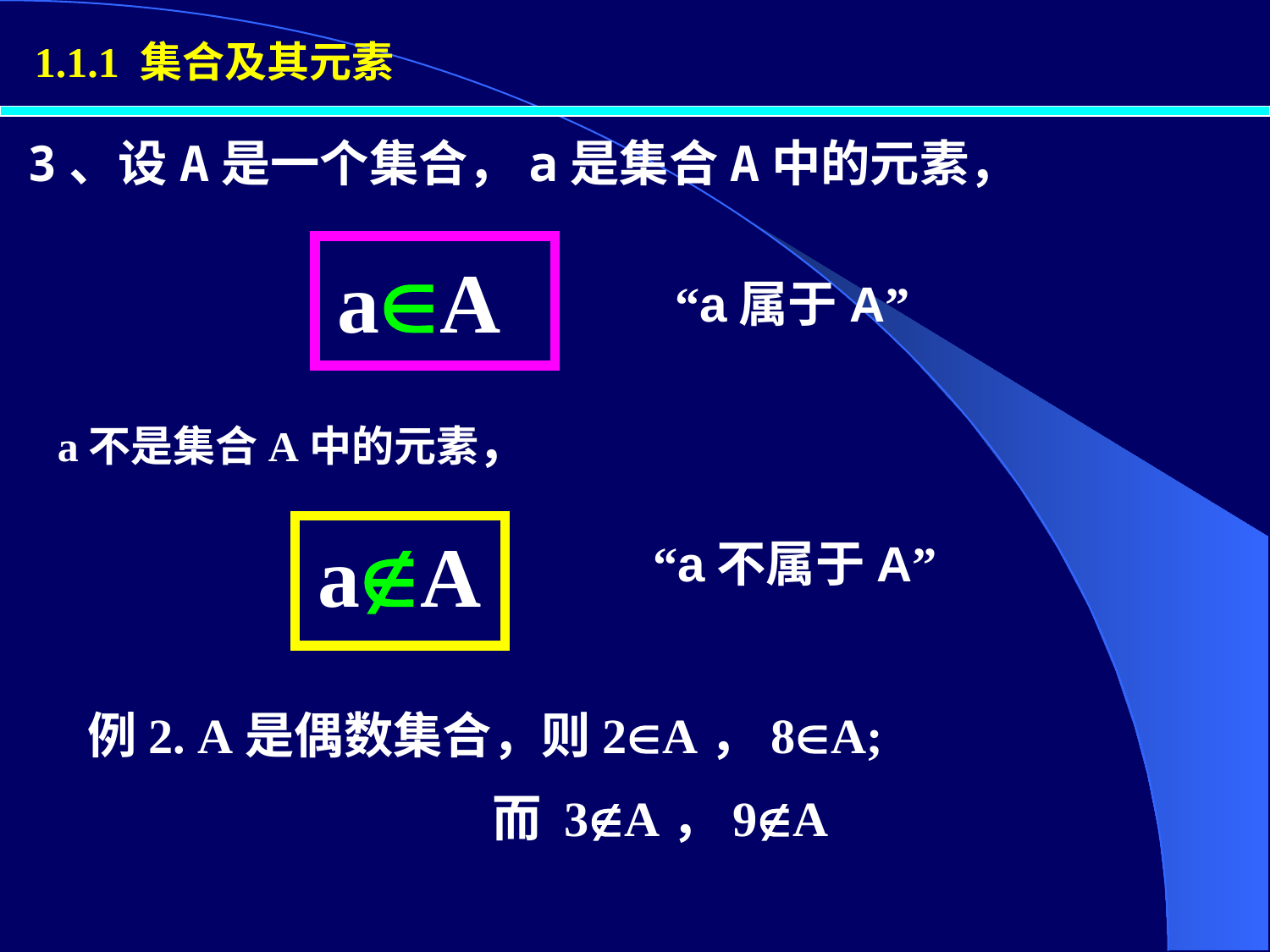

1.1.1 集合及其元素

3、设A是一个集合，a是集合A中的元素，

a∈A
“a属于A”
a不是集合A中的元素，

a∉A
“a不属于A”
例2. A是偶数集合，则2∈A，8∈A;
                                   而 3∉A，9∉A